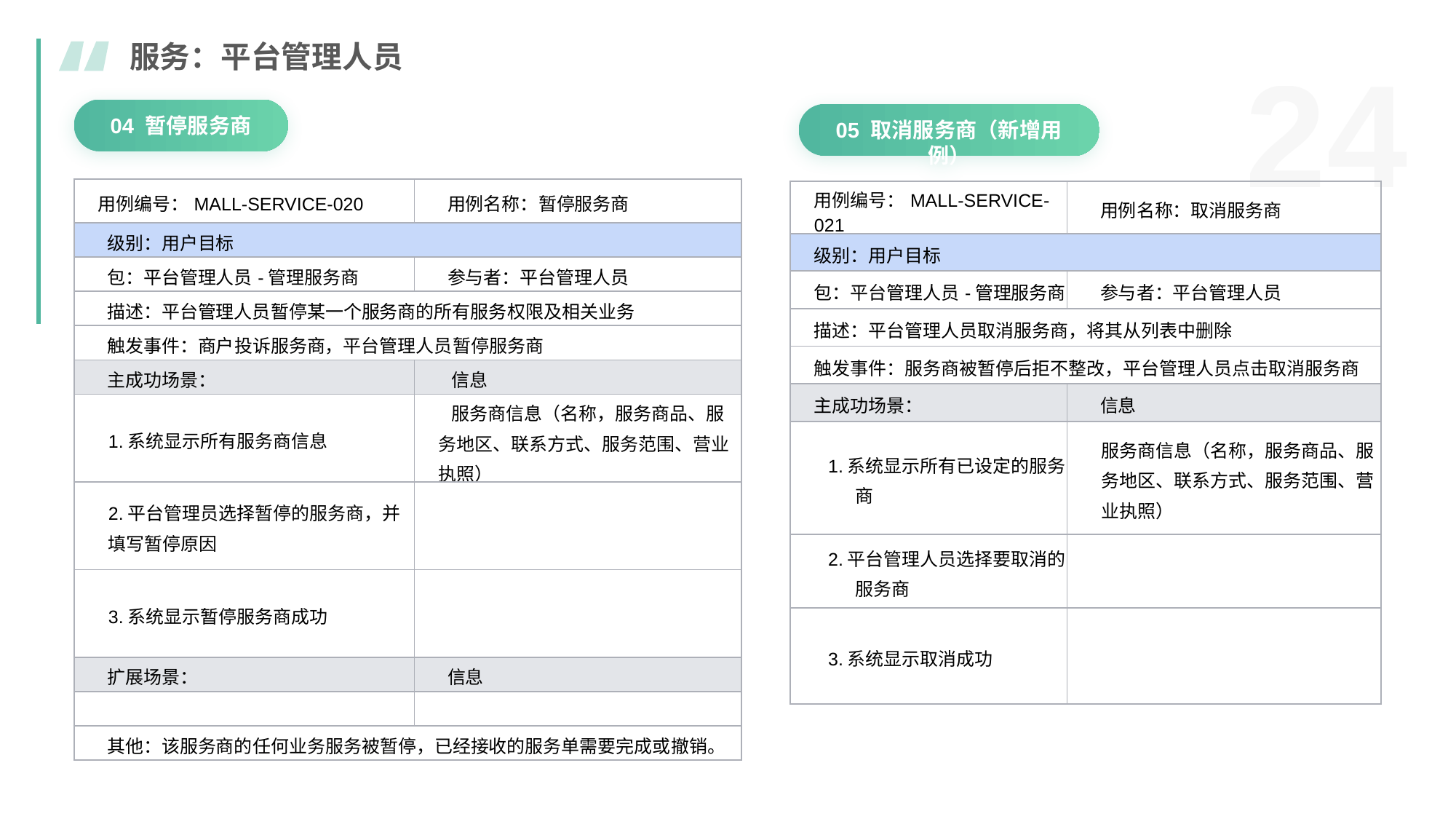

服务：平台管理人员

04 暂停服务商
05 取消服务商（新增用例）
| 用例编号：MALL-SERVICE-020 | 用例名称：暂停服务商 |
| --- | --- |
| 级别：用户目标 |  |
| 包：平台管理人员-管理服务商 | 参与者：平台管理人员 |
| 描述：平台管理人员暂停某一个服务商的所有服务权限及相关业务 |  |
| 触发事件：商户投诉服务商，平台管理人员暂停服务商 |  |
| 主成功场景： | 信息 |
| 1.系统显示所有服务商信息 | 服务商信息（名称，服务商品、服务地区、联系方式、服务范围、营业执照） |
| 2.平台管理员选择暂停的服务商，并填写暂停原因 |  |
| 3.系统显示暂停服务商成功 |  |
| 扩展场景： | 信息 |
|  |  |
| 其他：该服务商的任何业务服务被暂停，已经接收的服务单需要完成或撤销。 |  |
| 用例编号：MALL-SERVICE-021 | 用例名称：取消服务商 |
| --- | --- |
| 级别：用户目标 |  |
| 包：平台管理人员-管理服务商 | 参与者：平台管理人员 |
| 描述：平台管理人员取消服务商，将其从列表中删除 |  |
| 触发事件：服务商被暂停后拒不整改，平台管理人员点击取消服务商 |  |
| 主成功场景： | 信息 |
| 1.系统显示所有已设定的服务商 | 服务商信息（名称，服务商品、服务地区、联系方式、服务范围、营业执照） |
| 2.平台管理人员选择要取消的服务商 |  |
| 3.系统显示取消成功 |  |